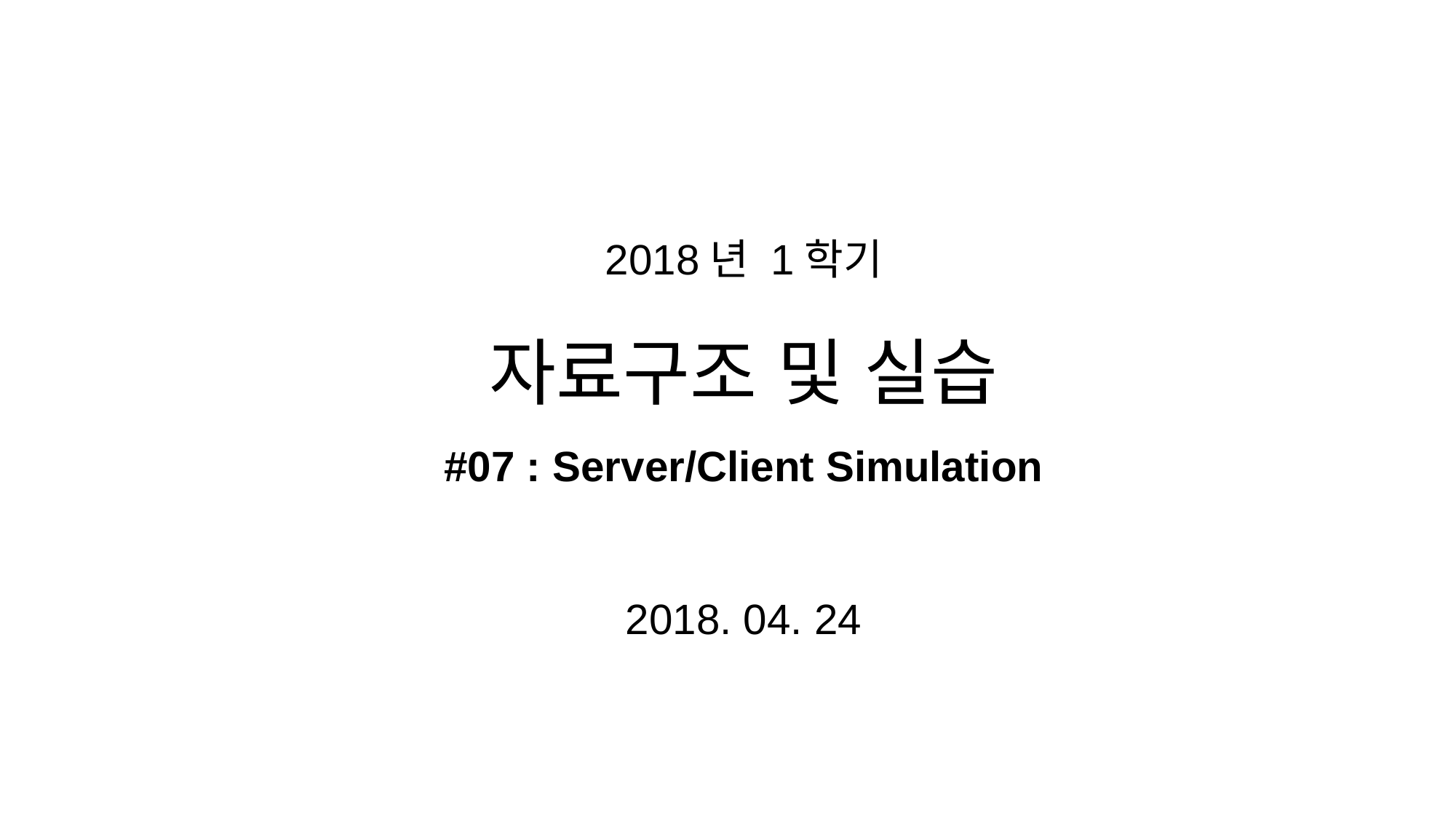

# 2018년 1학기 자료구조 및 실습 #07 : Server/Client Simulation 2018. 04. 24